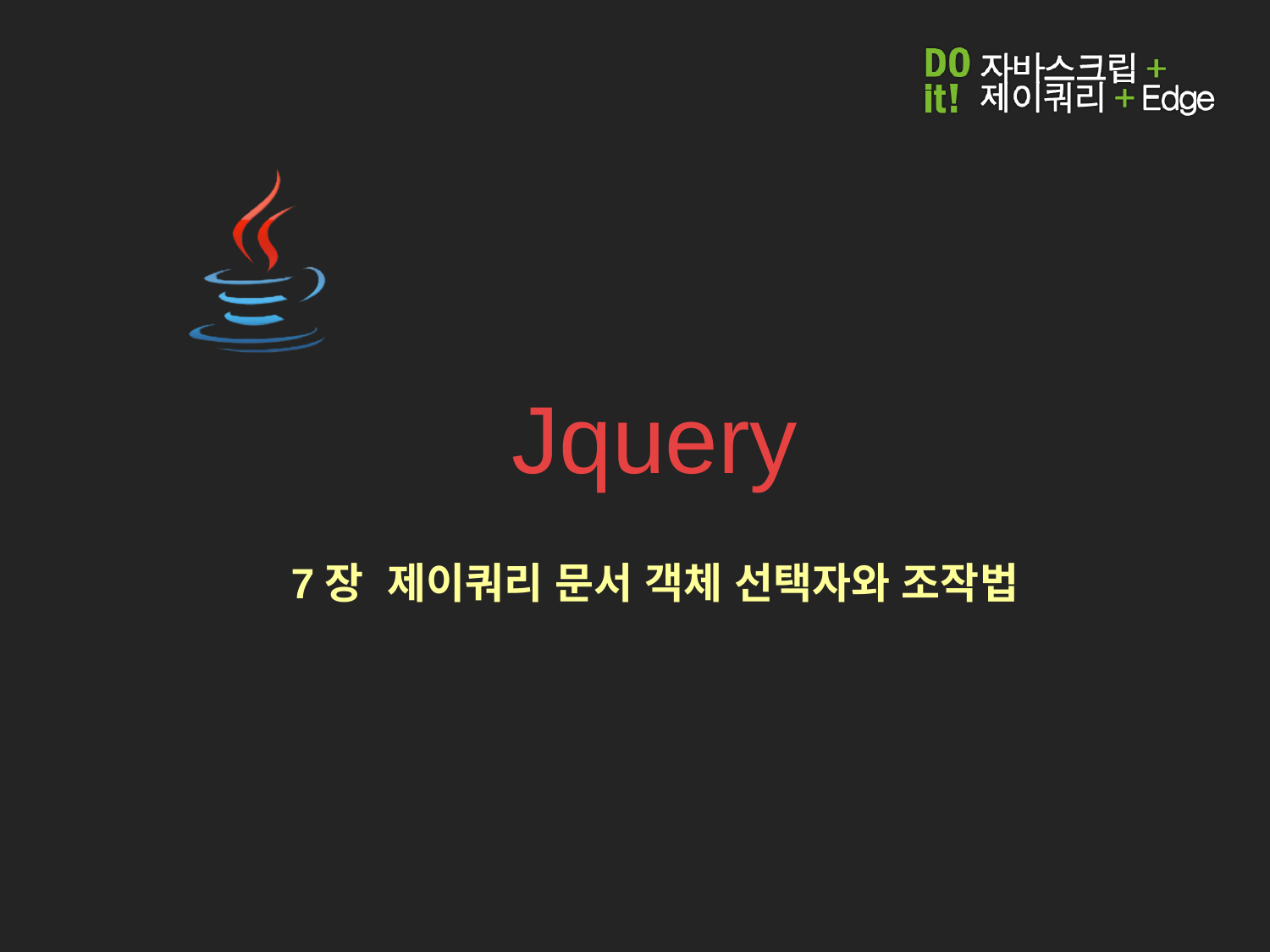

# Jquery
7장  제이쿼리 문서 객체 선택자와 조작법